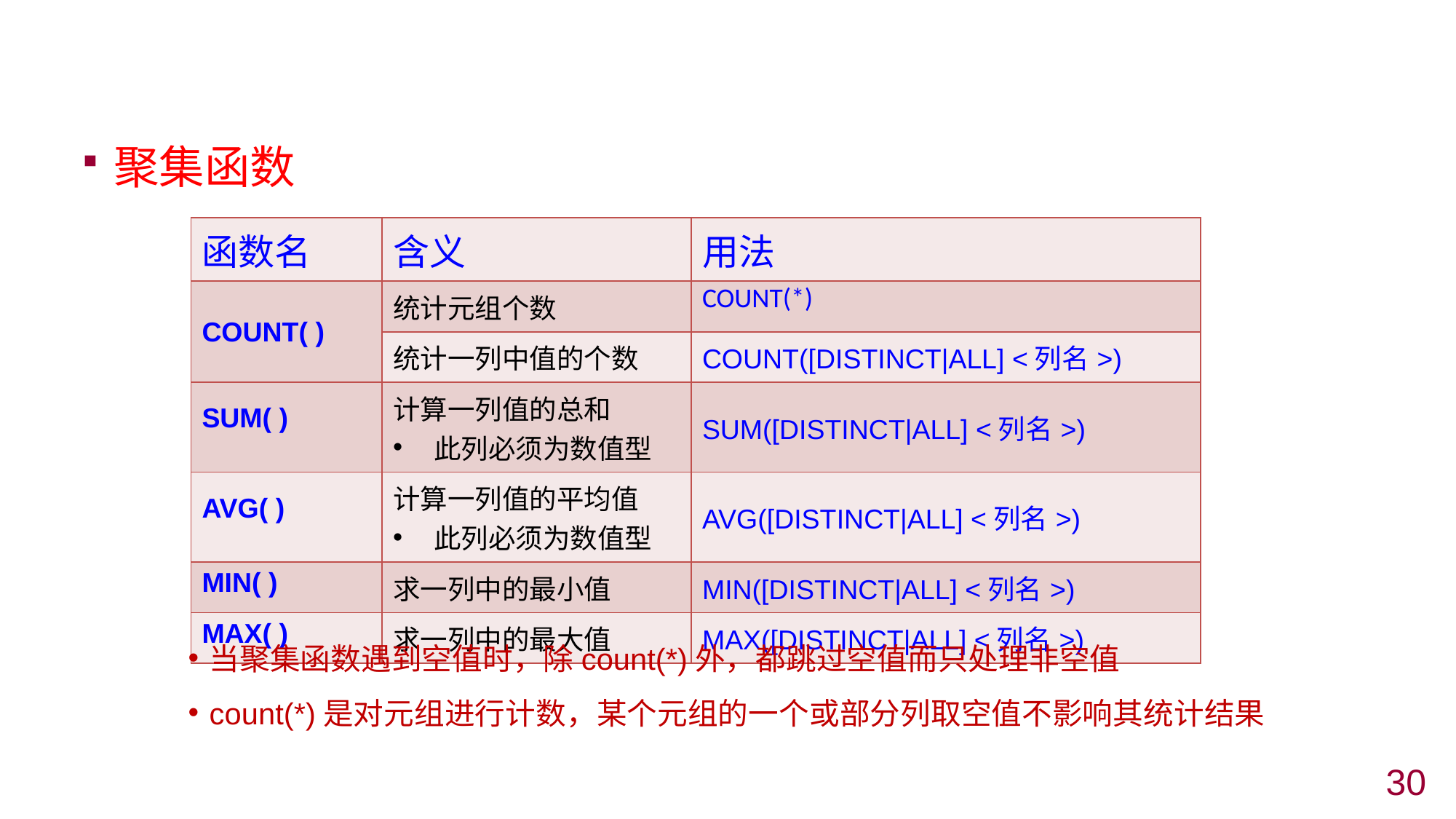

#
聚集函数
| 函数名 | 含义 | 用法 |
| --- | --- | --- |
| COUNT( ) | 统计元组个数 | COUNT(\*) |
|  | 统计一列中值的个数 | COUNT([DISTINCT|ALL] <列名>) |
| SUM( ) | 计算一列值的总和 此列必须为数值型 | SUM([DISTINCT|ALL] <列名>) |
| AVG( ) | 计算一列值的平均值 此列必须为数值型 | AVG([DISTINCT|ALL] <列名>) |
| MIN( ) | 求一列中的最小值 | MIN([DISTINCT|ALL] <列名>) |
| MAX( ) | 求一列中的最大值 | MAX([DISTINCT|ALL] <列名>) |
当聚集函数遇到空值时，除count(*)外，都跳过空值而只处理非空值
count(*)是对元组进行计数，某个元组的一个或部分列取空值不影响其统计结果
30